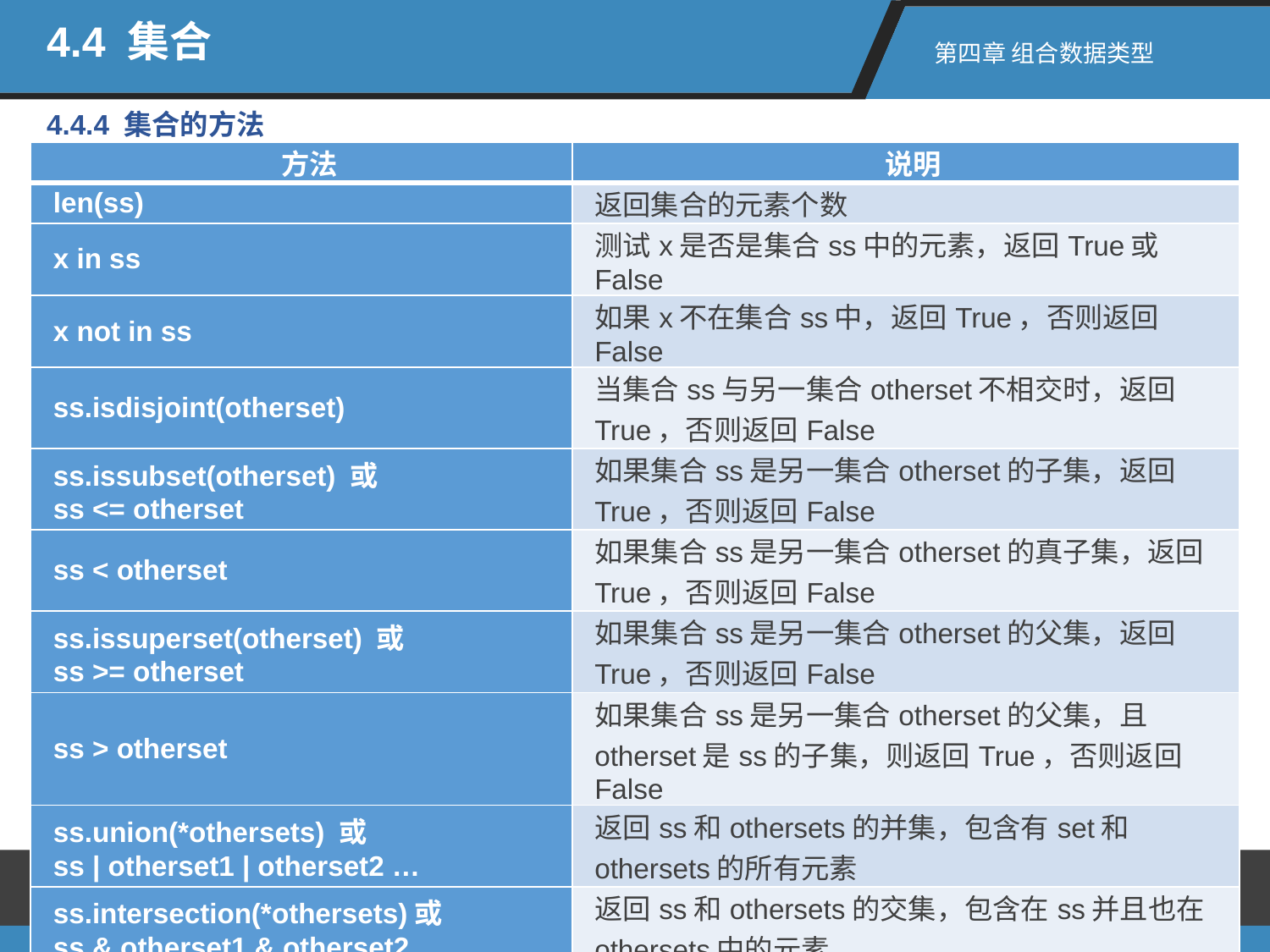

4.4 集合
第四章 组合数据类型
4.4.4 集合的方法
| 方法 | 说明 |
| --- | --- |
| len(ss) | 返回集合的元素个数 |
| x in ss | 测试x是否是集合ss中的元素，返回True或False |
| x not in ss | 如果x不在集合ss中，返回True，否则返回False |
| ss.isdisjoint(otherset) | 当集合ss与另一集合otherset不相交时，返回True，否则返回False |
| ss.issubset(otherset) 或 ss <= otherset | 如果集合ss是另一集合otherset的子集，返回True，否则返回False |
| ss < otherset | 如果集合ss是另一集合otherset的真子集，返回True，否则返回False |
| ss.issuperset(otherset) 或 ss >= otherset | 如果集合ss是另一集合otherset的父集，返回True，否则返回False |
| ss > otherset | 如果集合ss是另一集合otherset的父集，且otherset是ss的子集，则返回True，否则返回False |
| ss.union(\*othersets) 或 ss | otherset1 | otherset2 … | 返回ss和othersets的并集，包含有set和othersets的所有元素 |
| ss.intersection(\*othersets)或 ss & otherset1 & otherset2 … | 返回ss和othersets的交集，包含在ss并且也在othersets中的元素 |
| ss.difference(\*othersets) 或 ss - otherset1 - otherset2 … | 返回ss与othersets的差集，只包含在ss中但不在othersets中的元素 |
| ss.symmetric\_difference(otherset) 或 set ^ otherset | 返回ss与otherset的对称差集，只包含在ss中但不在othersets中，和不在ss中但在othersets中的元素 |
| ss.copy() | 返回集合ss的浅拷贝 |